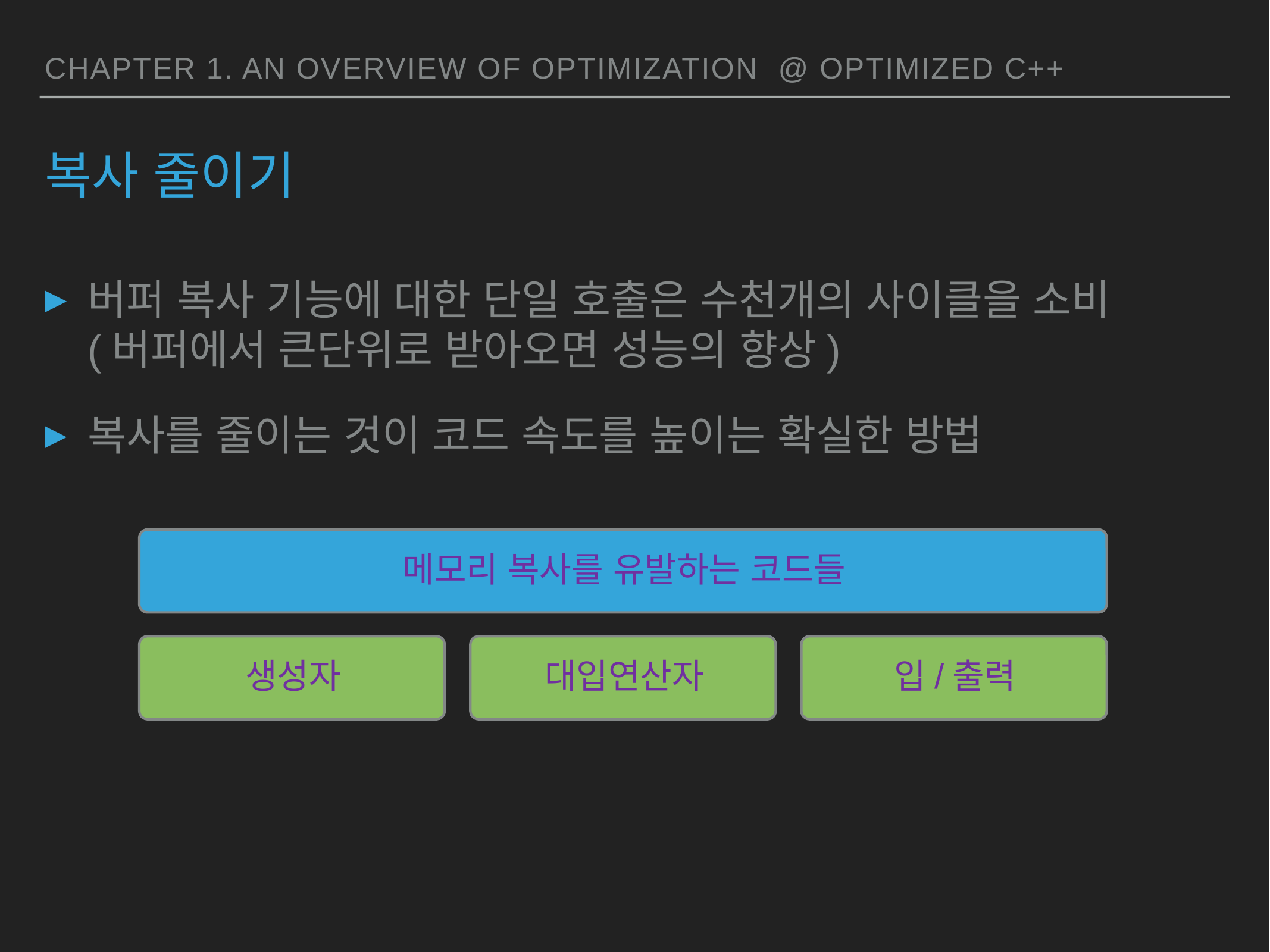

chapter 1. an overview of optimization  @ Optimized c++
# 복사 줄이기
버퍼 복사 기능에 대한 단일 호출은 수천개의 사이클을 소비
(버퍼에서 큰단위로 받아오면 성능의 향상)
복사를 줄이는 것이 코드 속도를 높이는 확실한 방법

메모리 복사를 유발하는 코드들
생성자
대입연산자
입/출력